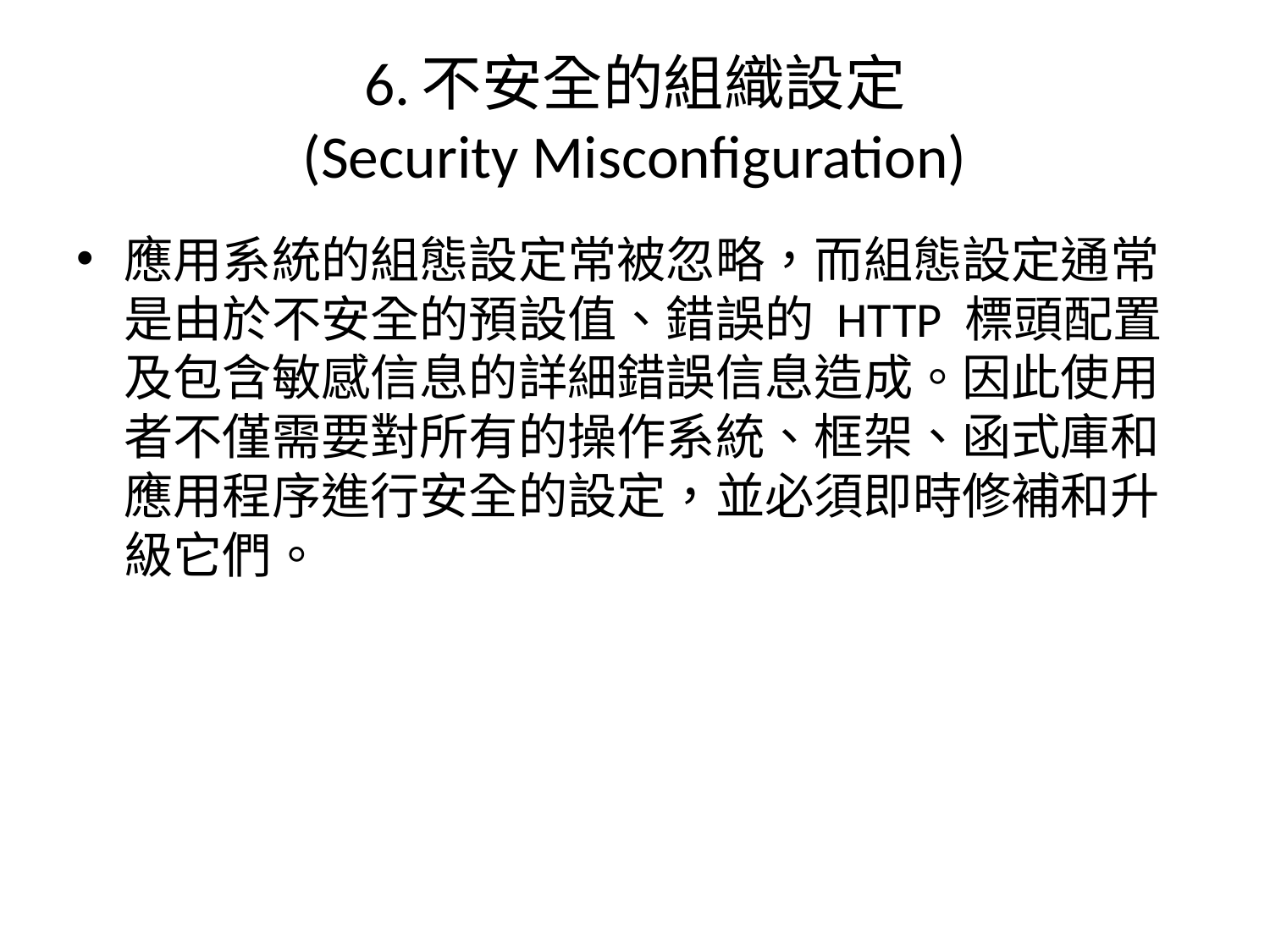

# 6.不安全的組織設定 (Security Misconfiguration)
應用系統的組態設定常被忽略，而組態設定通常是由於不安全的預設值、錯誤的 HTTP 標頭配置及包含敏感信息的詳細錯誤信息造成。因此使用者不僅需要對所有的操作系統、框架、函式庫和應用程序進行安全的設定，並必須即時修補和升級它們。